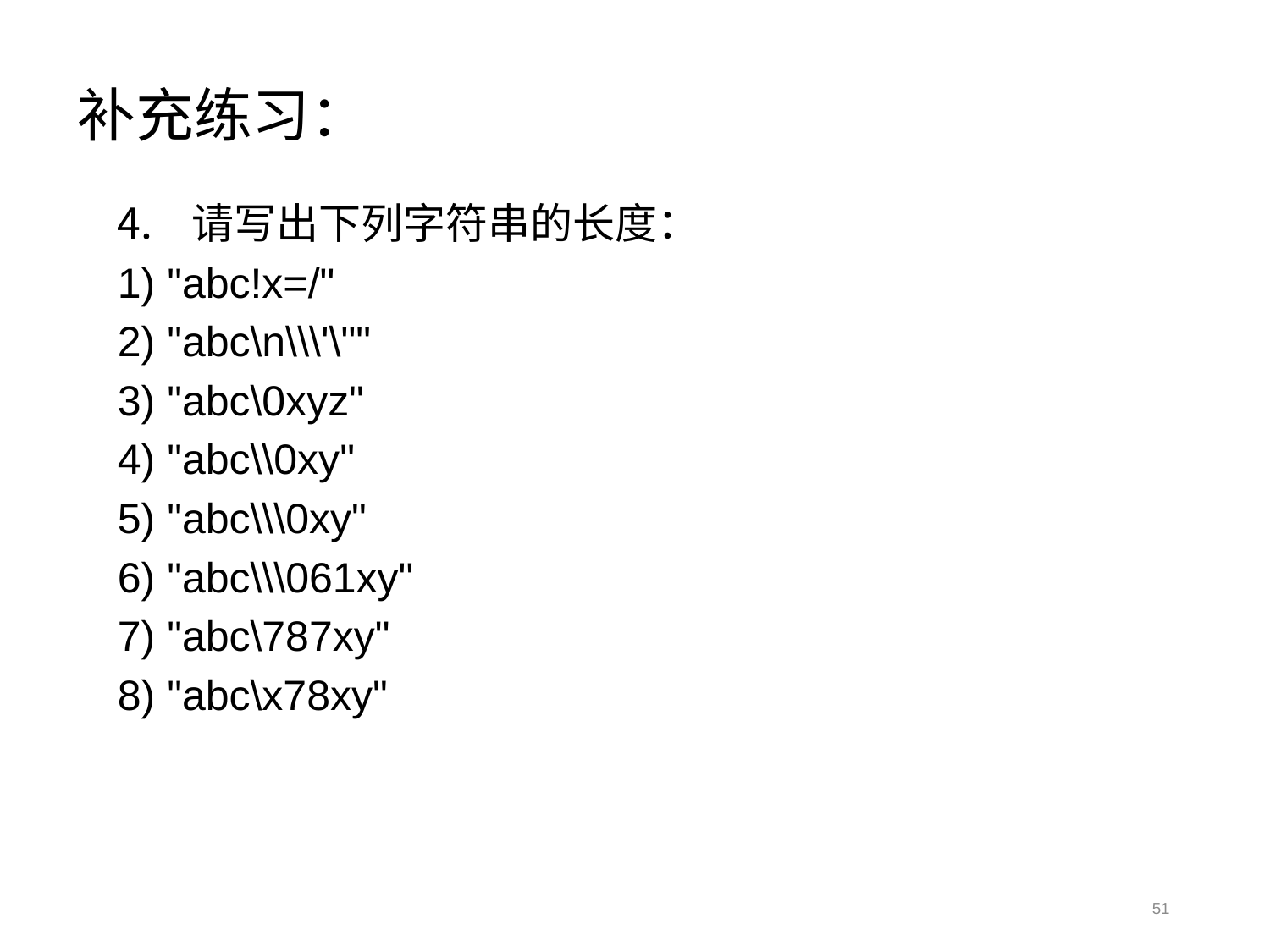

# 补充练习：
请写出下列字符串的长度：
1) "abc!x=/"
2) "abc\n\\\'\""
3) "abc\0xyz"
4) "abc\\0xy"
5) "abc\\\0xy"
6) "abc\\\061xy"
7) "abc\787xy"
8) "abc\x78xy"
51